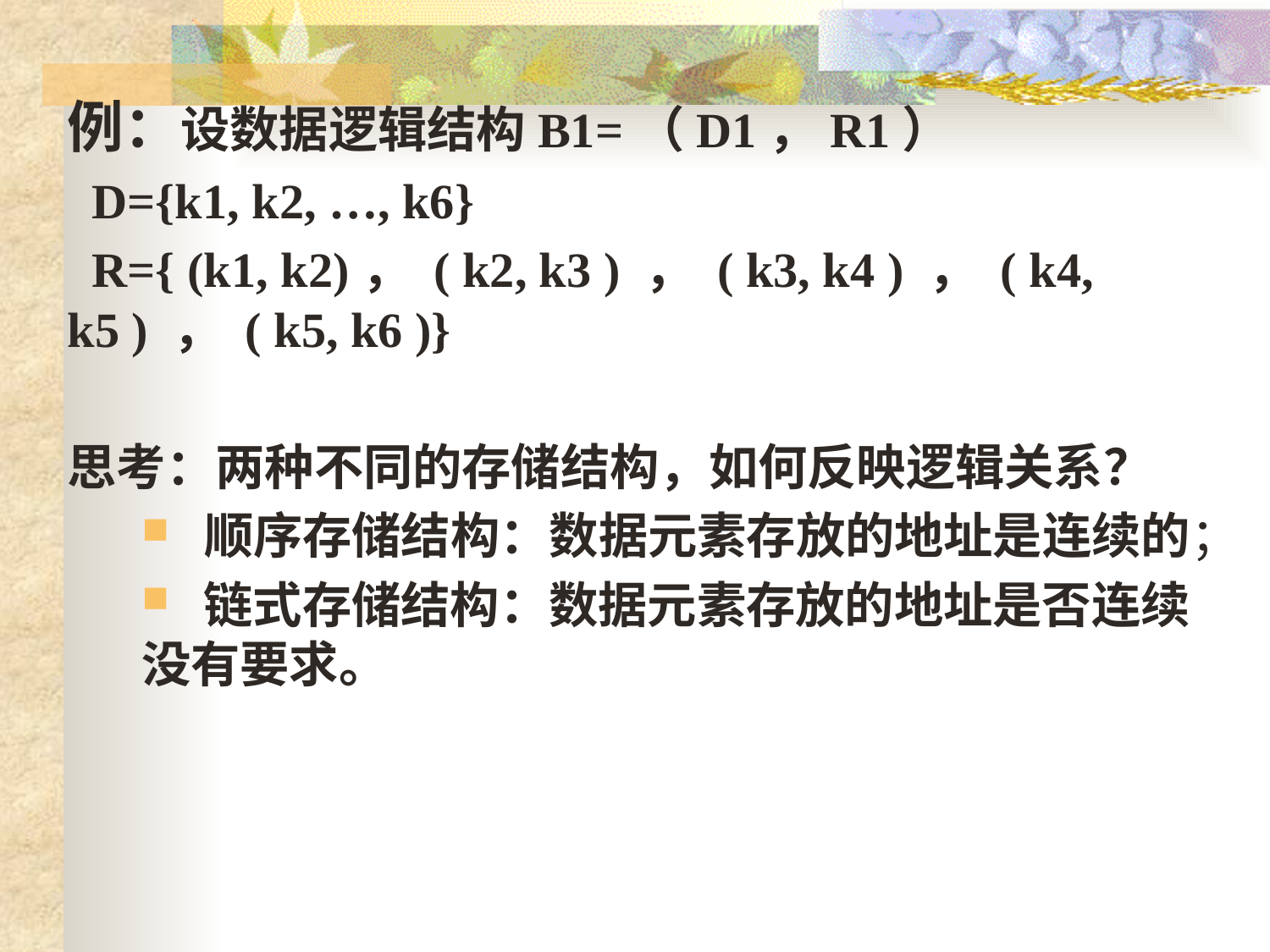

# 例：设数据逻辑结构B1=（D1，R1）
  D={k1, k2, …, k6}
  R={ (k1, k2)， ( k2, k3 ) ， ( k3, k4 ) ， ( k4, k5 ) ， ( k5, k6 )}

思考：两种不同的存储结构，如何反映逻辑关系？
  顺序存储结构：数据元素存放的地址是连续的；
  链式存储结构：数据元素存放的地址是否连续没有要求。